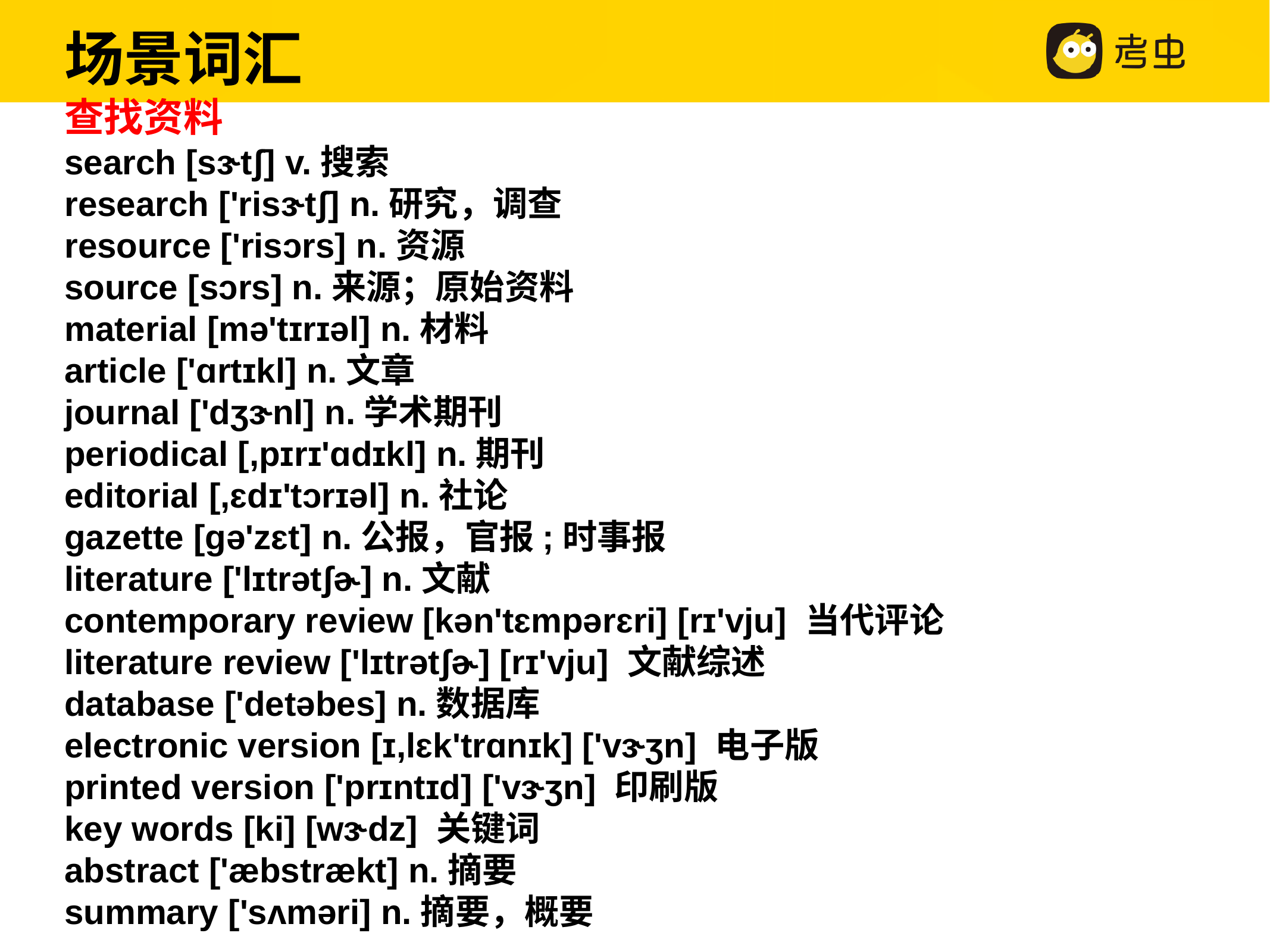

场景词汇
查找资料
search [sɝtʃ] v.搜索
research ['risɝtʃ] n.研究，调查
resource ['risɔrs] n.资源
source [sɔrs] n.来源；原始资料
material [mə'tɪrɪəl] n.材料
article ['ɑrtɪkl] n.文章
journal ['dʒɝnl] n.学术期刊
periodical [,pɪrɪ'ɑdɪkl] n.期刊
editorial [,ɛdɪ'tɔrɪəl] n.社论
gazette [gə'zɛt] n.公报，官报;时事报
literature ['lɪtrətʃɚ] n.文献
contemporary review [kən'tɛmpərɛri] [rɪ'vju] 当代评论
literature review ['lɪtrətʃɚ] [rɪ'vju] 文献综述
database ['detəbes] n.数据库
electronic version [ɪ,lɛk'trɑnɪk] ['vɝʒn] 电子版
printed version ['prɪntɪd] ['vɝʒn] 印刷版
key words [ki] [wɝdz] 关键词
abstract ['æbstrækt] n.摘要
summary ['sʌməri] n.摘要，概要